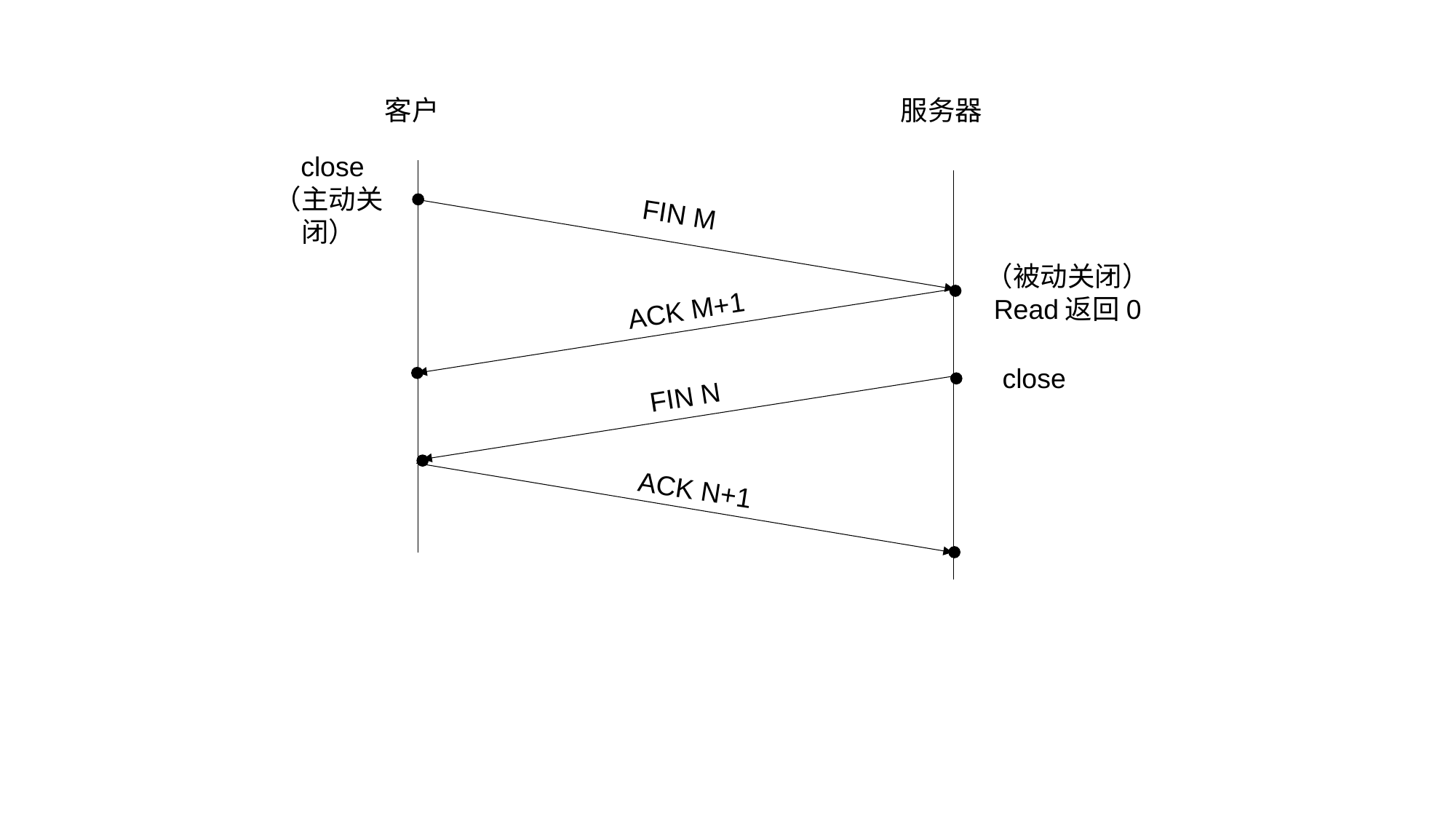

客户
服务器
 close
（主动关闭）
FIN M

（被动关闭）
Read返回0

ACK M+1
close

FIN N

ACK N+1